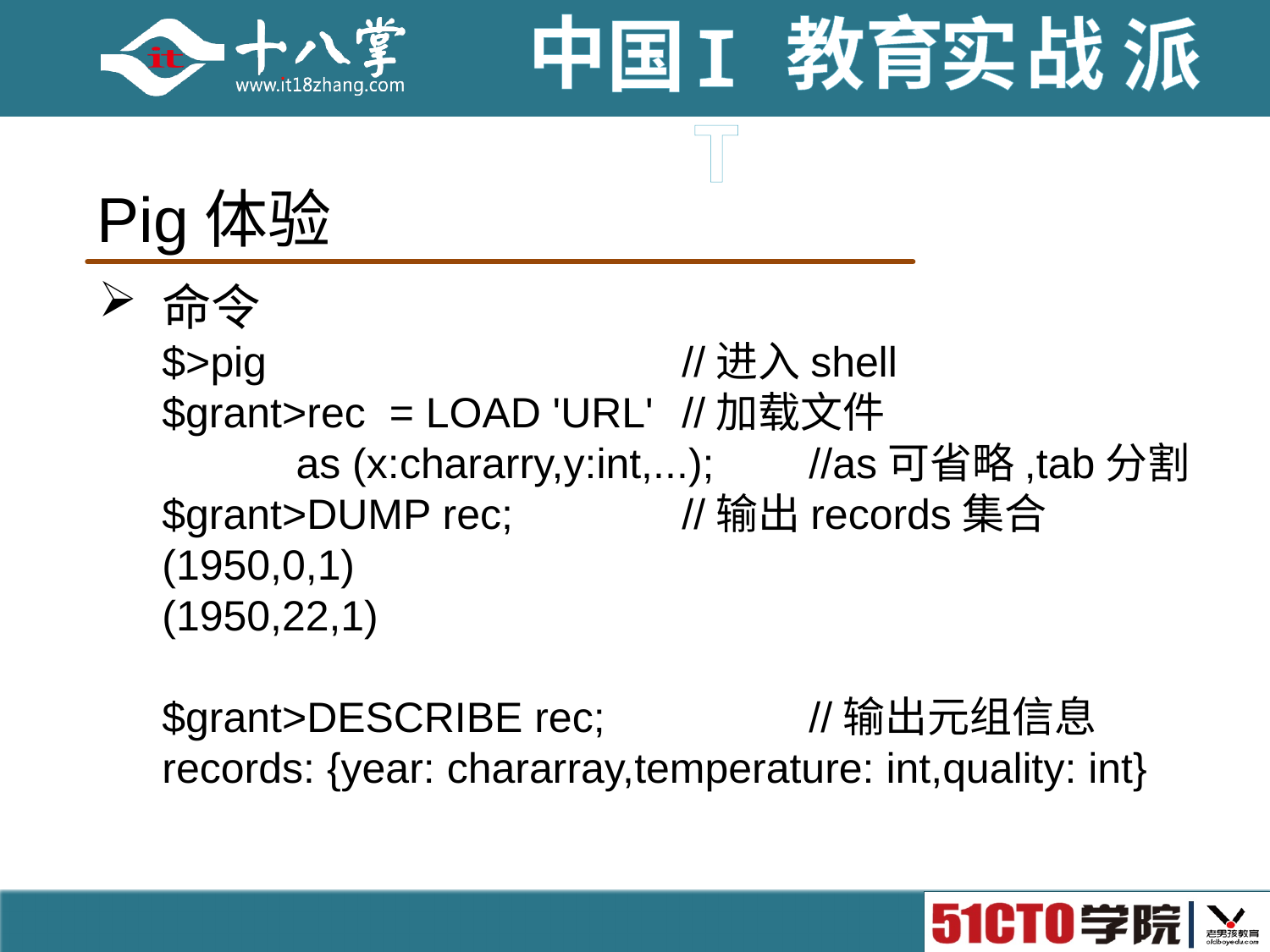

# Pig体验
命令
$>pig				 //进入shell
$grant>rec  = LOAD 'URL'	 //加载文件
             as (x:chararry,y:int,...);	 //as可省略,tab分割
$grant>DUMP rec;		 //输出records集合
(1950,0,1)
(1950,22,1)
$grant>DESCRIBE rec;		 //输出元组信息
records: {year: chararray,temperature: int,quality: int}